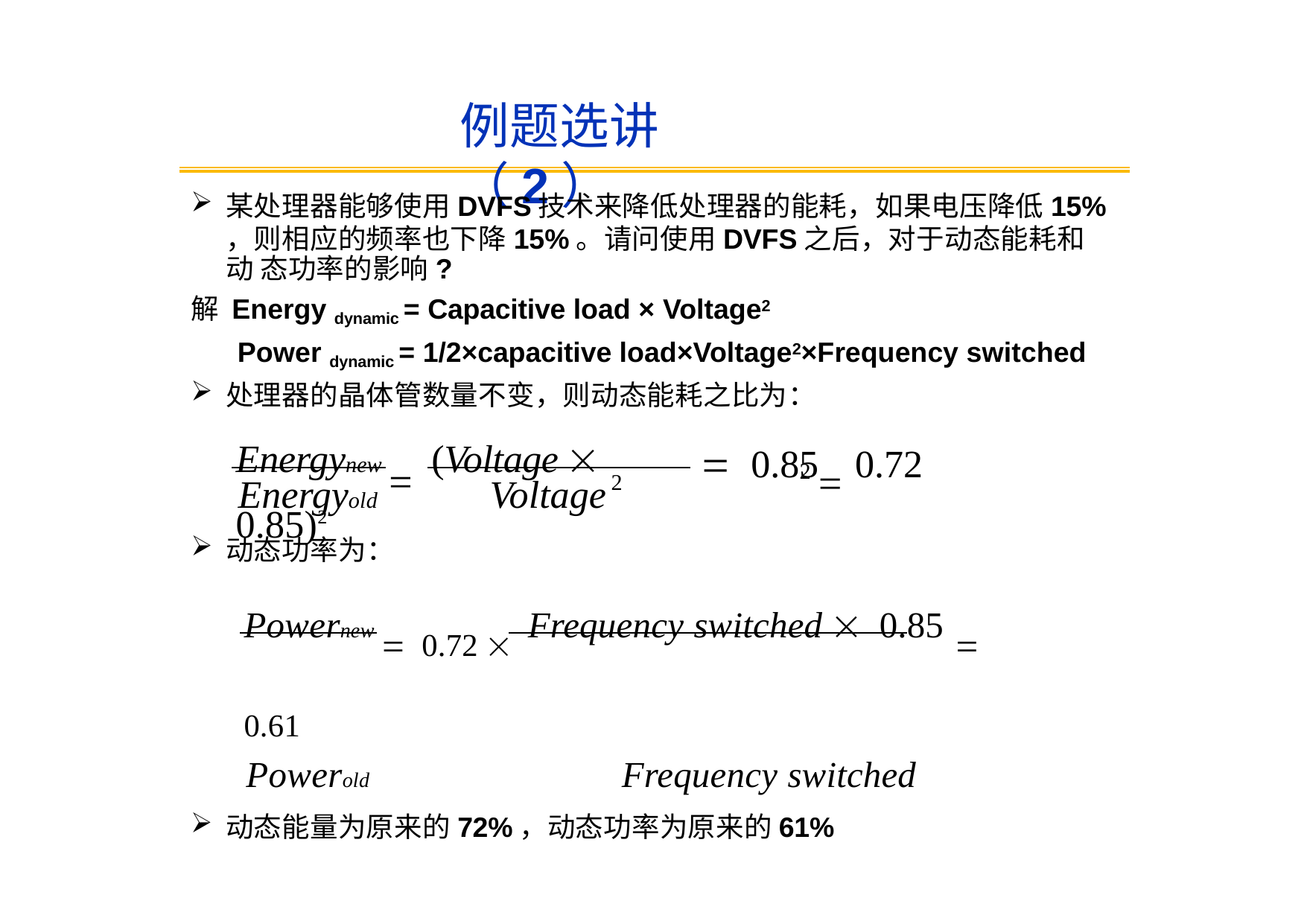

# 例题选讲（2）
某处理器能够使用DVFS技术来降低处理器的能耗，如果电压降低15%
，则相应的频率也下降15%。请问使用DVFS之后，对于动态能耗和动 态功率的影响?
解 Energy dynamic = Capacitive load × Voltage2
Power dynamic = 1/2×capacitive load×Voltage2×Frequency switched
处理器的晶体管数量不变，则动态能耗之比为：
Energynew = (Voltage × 0.85)2
2 =
= 0.85	0.72

2
Energyold	Voltage

动态功率为：
Powernew = 0.72 × Frequency switched × 0.85 = 0.61
Powerold	Frequency switched
动态能量为原来的72%，动态功率为原来的61%